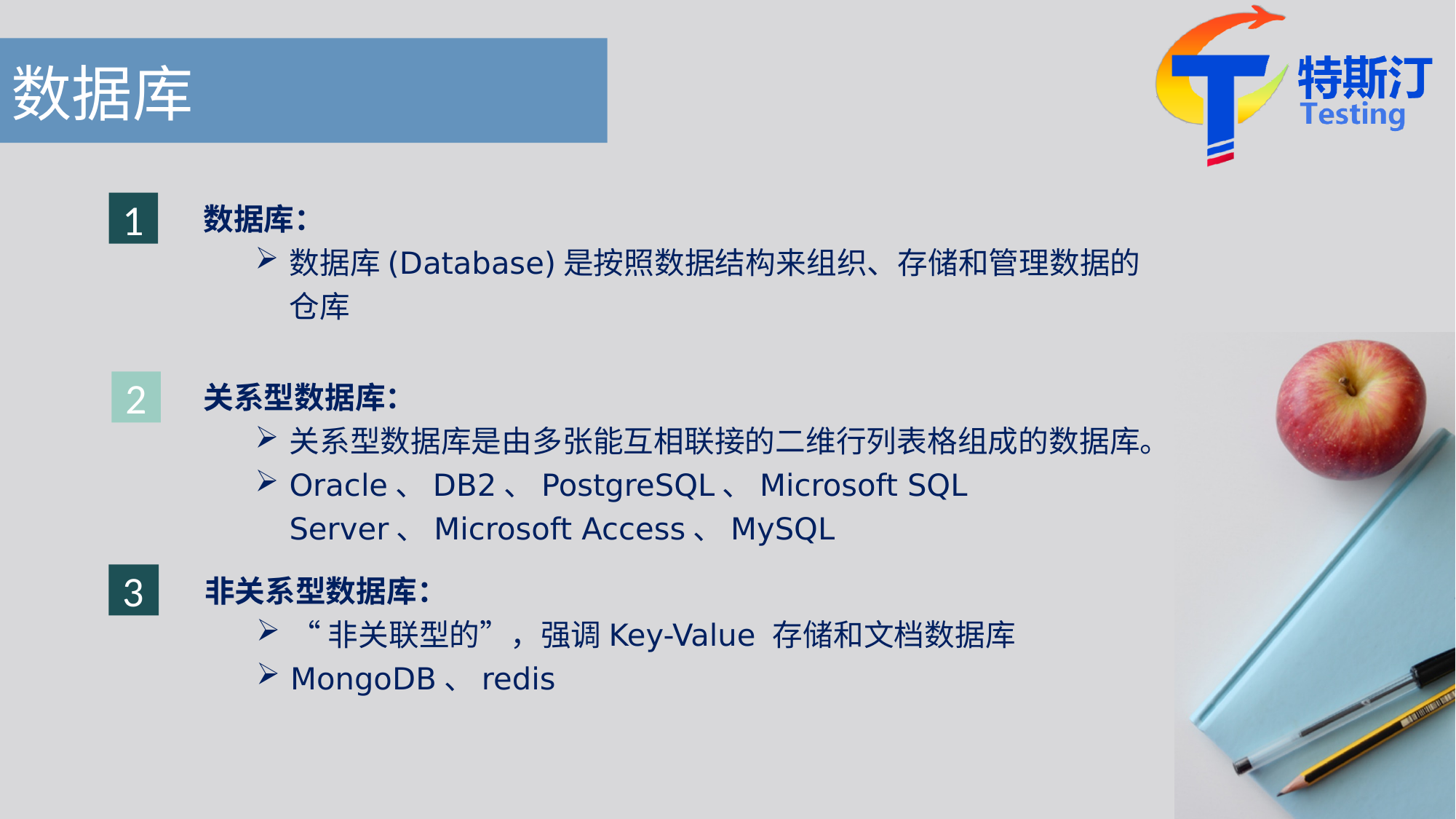

# 数据库
1
数据库：
数据库(Database)是按照数据结构来组织、存储和管理数据的仓库
关系型数据库：
关系型数据库是由多张能互相联接的二维行列表格组成的数据库。
Oracle、DB2、PostgreSQL、Microsoft SQL Server、Microsoft Access、MySQL

2
3
非关系型数据库：
“非关联型的”，强调Key-Value 存储和文档数据库
MongoDB、redis